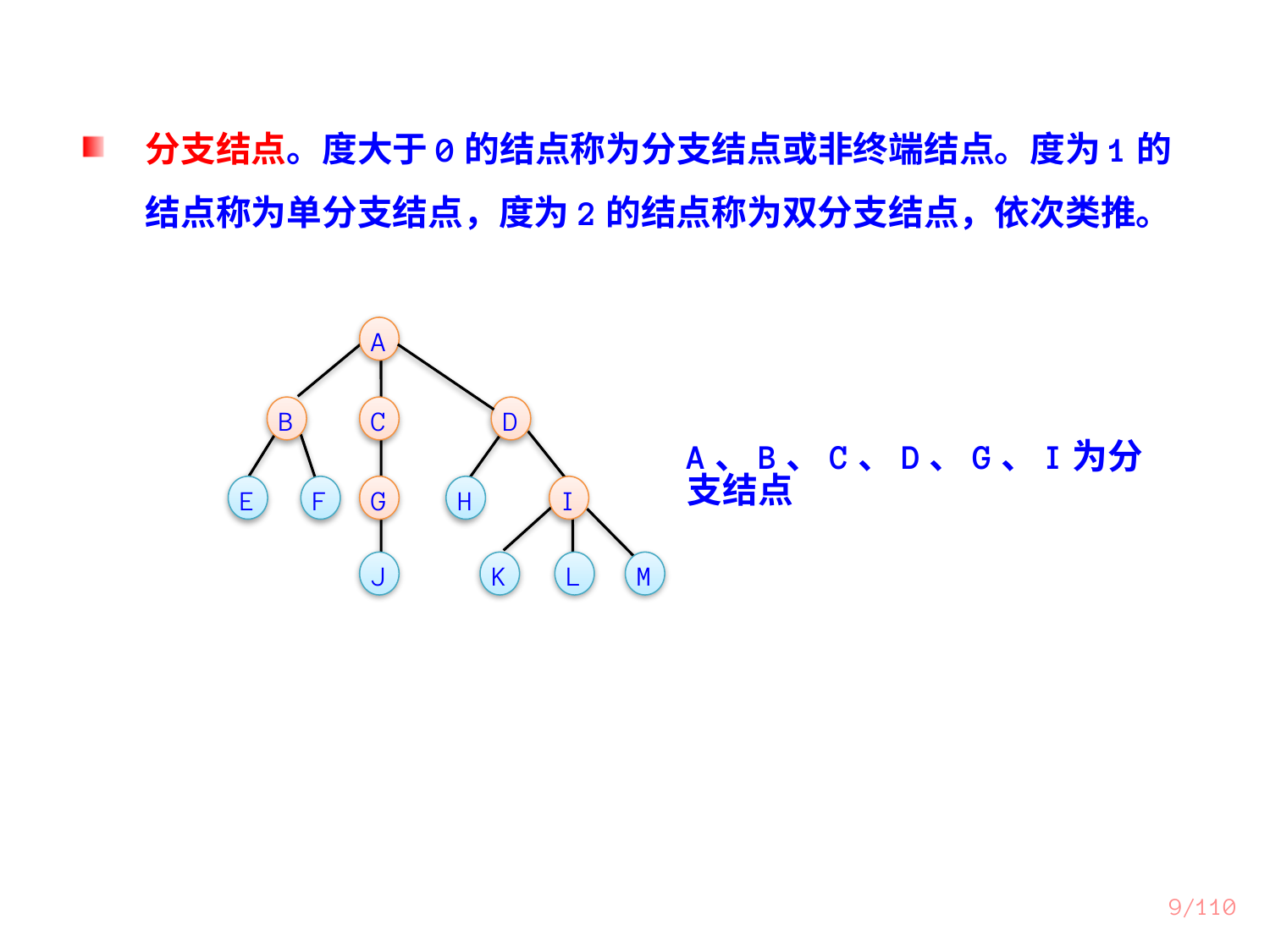

分支结点。度大于0的结点称为分支结点或非终端结点。度为1的结点称为单分支结点，度为2的结点称为双分支结点，依次类推。
A

B
C
D

G
E
F
H
I

J
K
L
M
A、B、C、D、G、I为分支结点
9/110